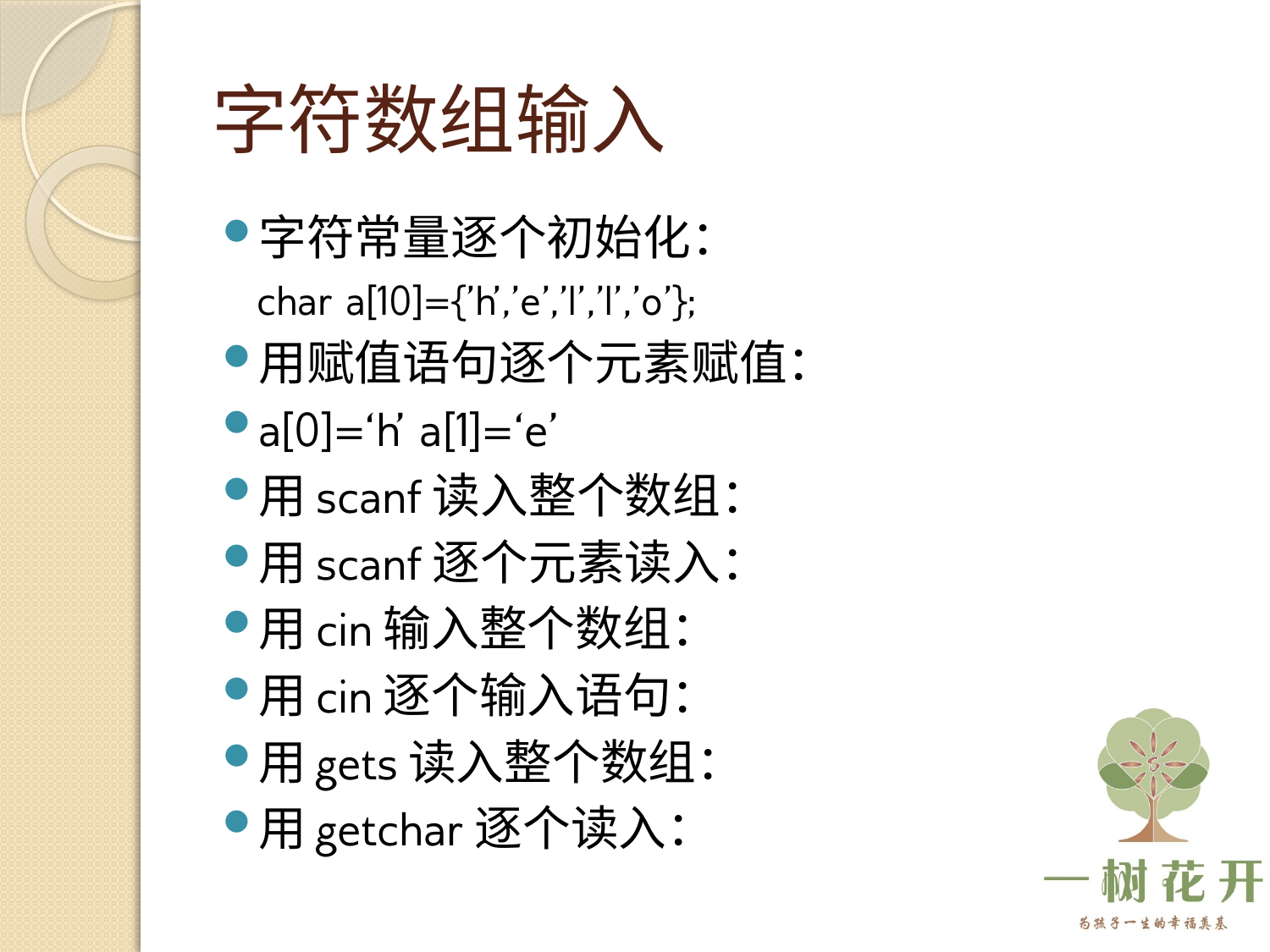

# 字符数组输入
字符常量逐个初始化：
char a[10]={’h’,’e’,’l’,’l’,’o’};
用赋值语句逐个元素赋值：
a[0]=‘h’ a[1]=‘e’
用scanf读入整个数组：
用scanf逐个元素读入：
用cin输入整个数组：
用cin逐个输入语句：
用gets读入整个数组：
用getchar逐个读入：